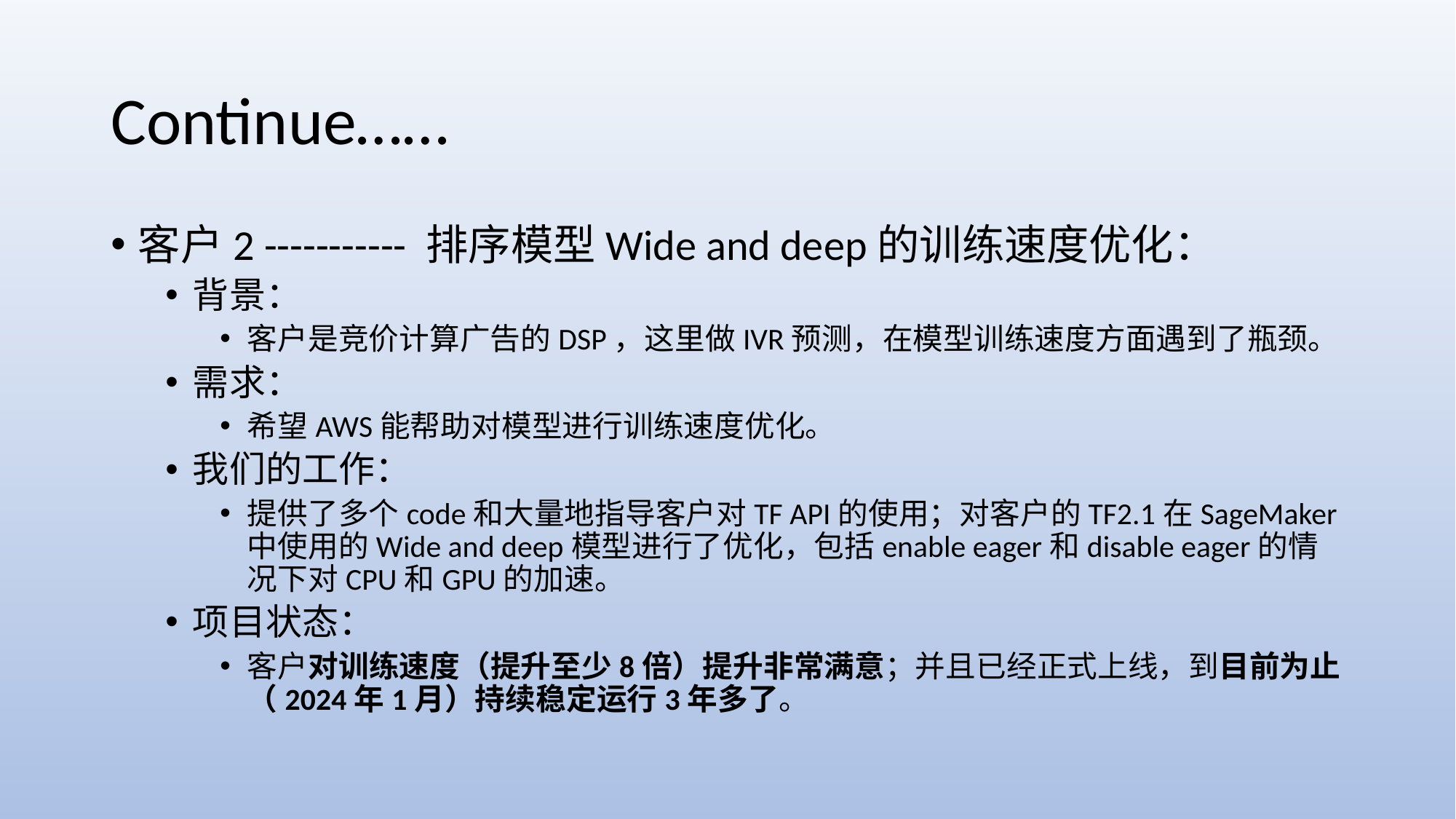

# Continue……
客户2 ----------- 排序模型Wide and deep的训练速度优化：
背景：
客户是竞价计算广告的DSP，这里做IVR预测，在模型训练速度方面遇到了瓶颈。
需求：
希望AWS能帮助对模型进行训练速度优化。
我们的工作：
提供了多个code和大量地指导客户对TF API的使用；对客户的TF2.1在SageMaker中使用的Wide and deep模型进行了优化，包括enable eager和disable eager的情况下对CPU和GPU的加速。
项目状态：
客户对训练速度（提升至少8倍）提升非常满意；并且已经正式上线，到目前为止（2024年1月）持续稳定运行3年多了。